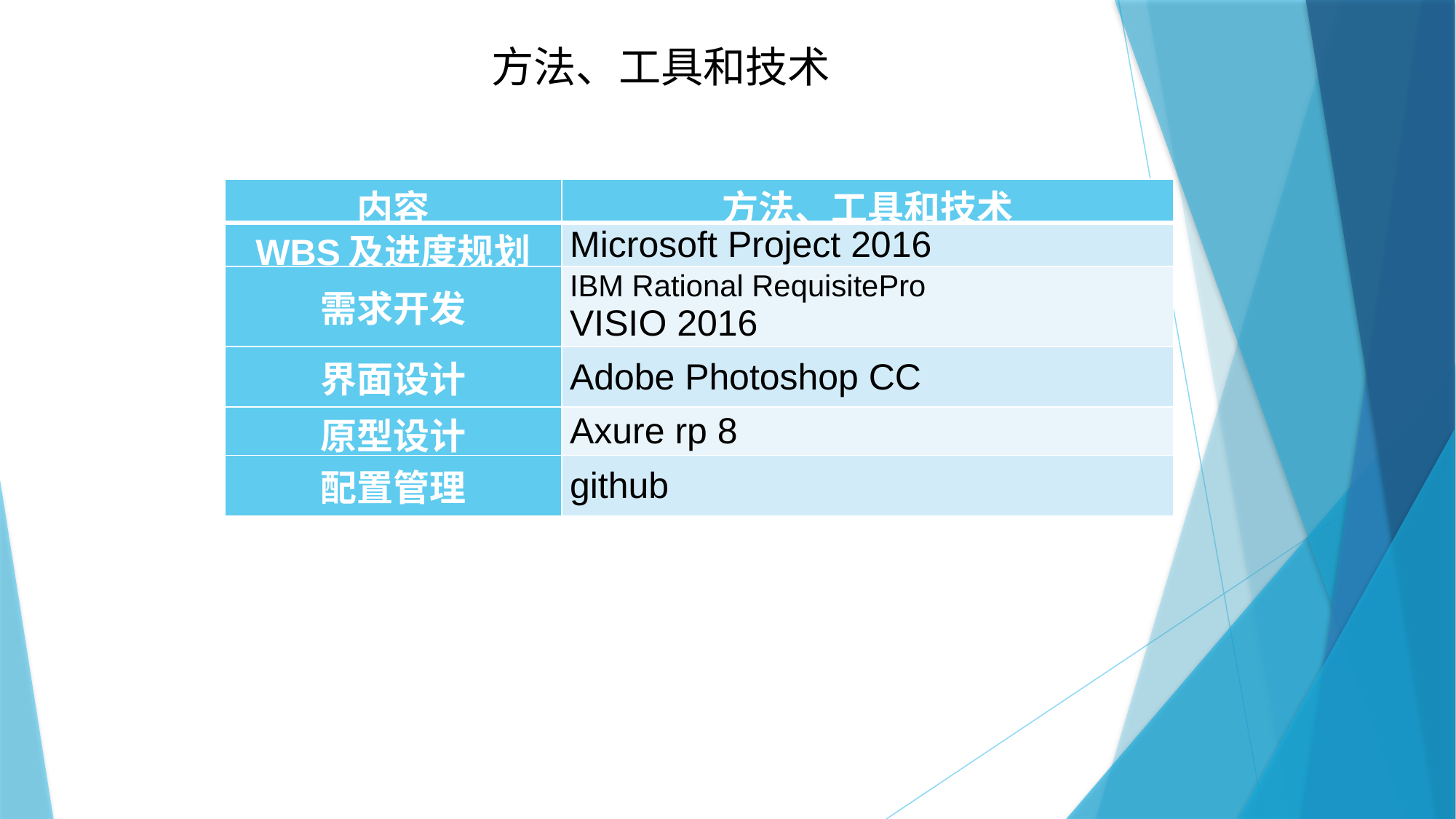

方法、工具和技术
| 内容 | 方法、工具和技术 |
| --- | --- |
| WBS及进度规划 | Microsoft Project 2016 |
| 需求开发 | IBM Rational RequisitePro VISIO 2016 |
| 界面设计 | Adobe Photoshop CC |
| 原型设计 | Axure rp 8 |
| 配置管理 | github |